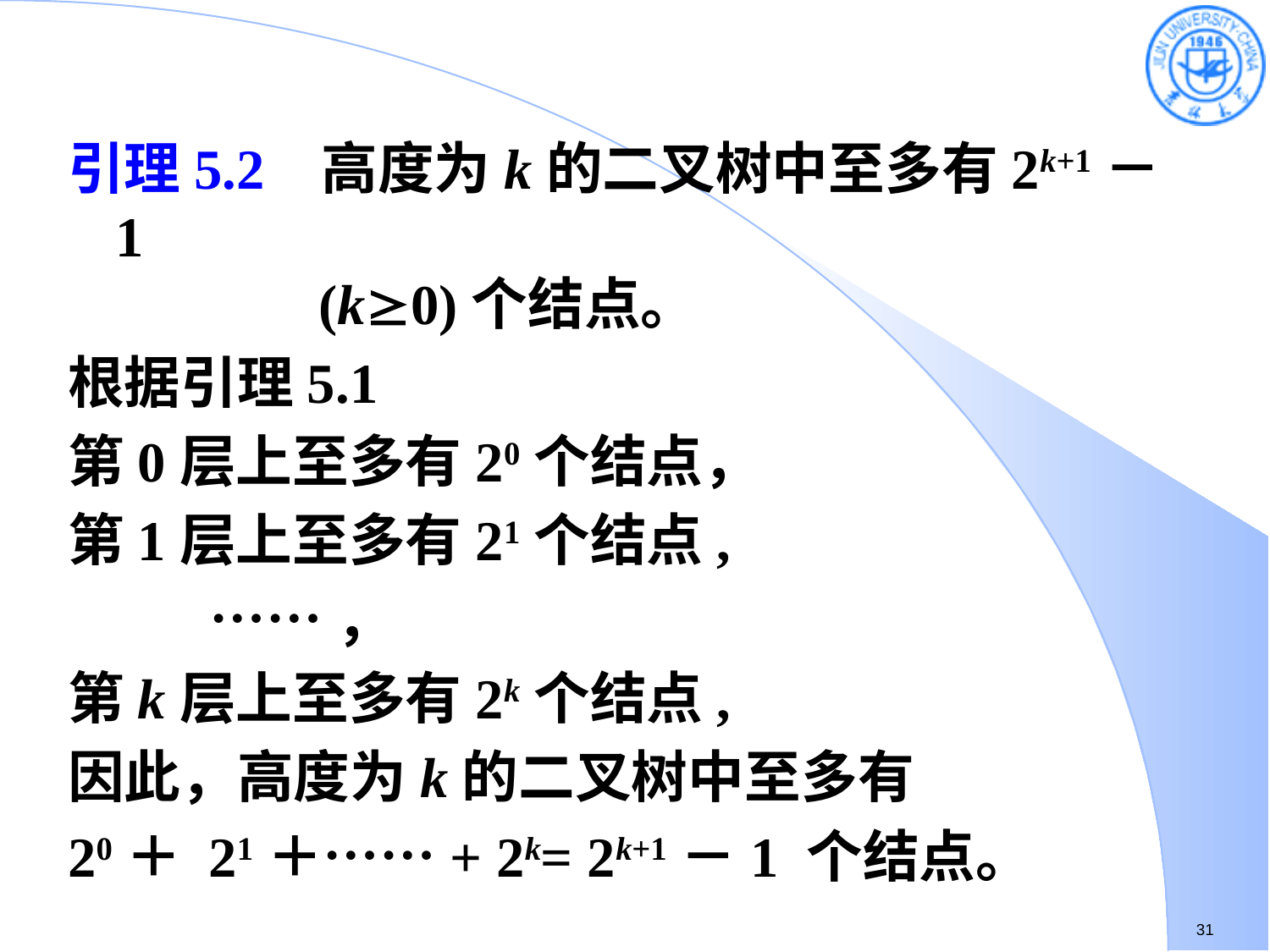

引理5.2   高度为k的二叉树中至多有2k+1－1
      (k≥0)个结点。
根据引理5.1
第0层上至多有20个结点，
第1层上至多有21个结点,
           ……，
第k层上至多有2k个结点,
因此，高度为k的二叉树中至多有
20＋ 21＋……+ 2k= 2k+1－1 个结点。